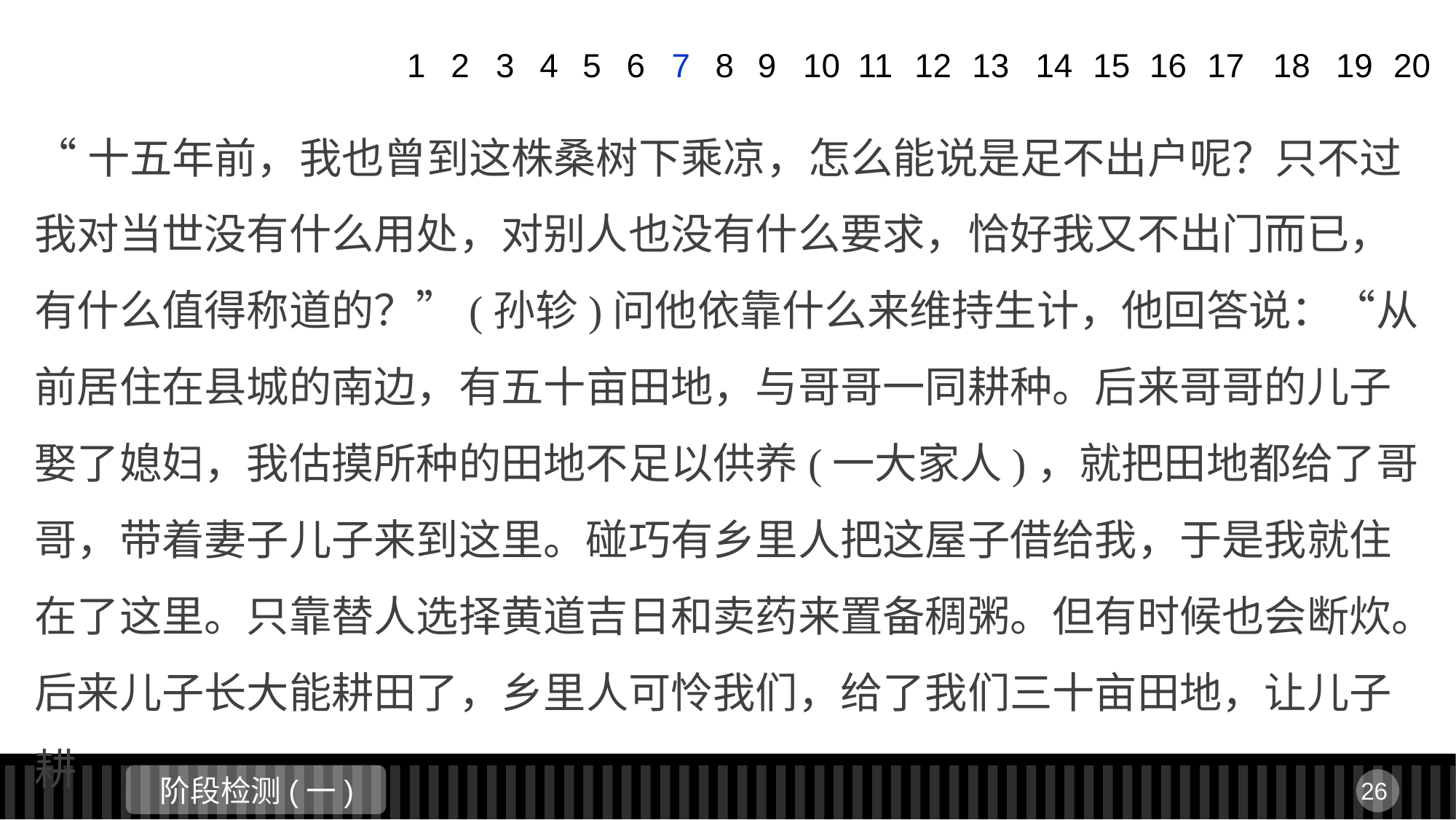

1
2
3
4
5
6
7
8
9
11
12
13
14
15
16
17
18
19
20
10
“十五年前，我也曾到这株桑树下乘凉，怎么能说是足不出户呢？只不过我对当世没有什么用处，对别人也没有什么要求，恰好我又不出门而已，有什么值得称道的？”(孙轸)问他依靠什么来维持生计，他回答说：“从前居住在县城的南边，有五十亩田地，与哥哥一同耕种。后来哥哥的儿子娶了媳妇，我估摸所种的田地不足以供养(一大家人)，就把田地都给了哥哥，带着妻子儿子来到这里。碰巧有乡里人把这屋子借给我，于是我就住在了这里。只靠替人选择黄道吉日和卖药来置备稠粥。但有时候也会断炊。后来儿子长大能耕田了，乡里人可怜我们，给了我们三十亩田地，让儿子耕